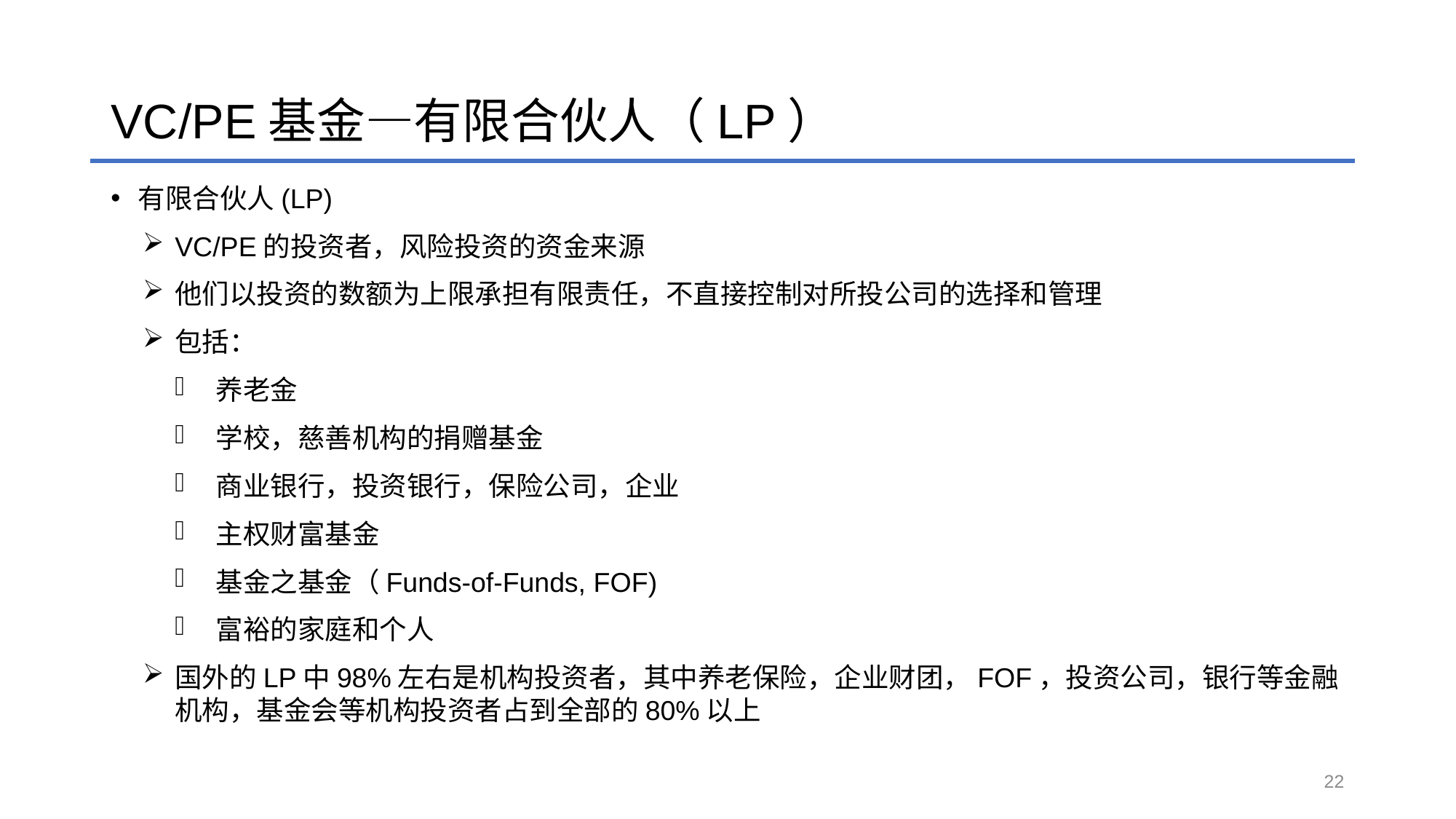

# VC/PE基金—有限合伙人（LP）
有限合伙人(LP)
VC/PE的投资者，风险投资的资金来源
他们以投资的数额为上限承担有限责任，不直接控制对所投公司的选择和管理
包括：
养老金
学校，慈善机构的捐赠基金
商业银行，投资银行，保险公司，企业
主权财富基金
基金之基金（Funds-of-Funds, FOF)
富裕的家庭和个人
国外的LP中98%左右是机构投资者，其中养老保险，企业财团，FOF，投资公司，银行等金融机构，基金会等机构投资者占到全部的80%以上

22